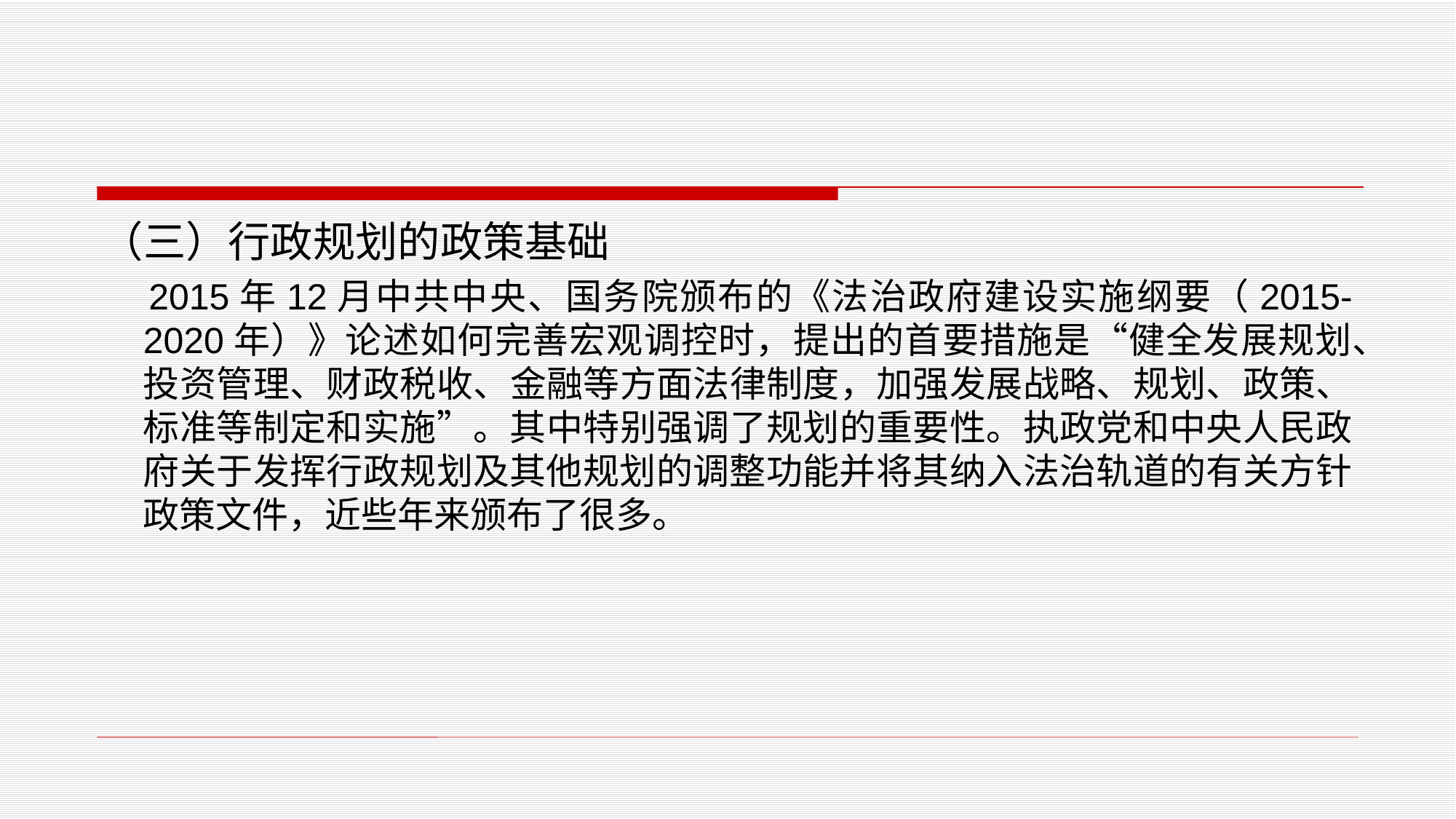

#
（三）行政规划的政策基础
    2015年12月中共中央、国务院颁布的《法治政府建设实施纲要（2015-2020年）》论述如何完善宏观调控时，提出的首要措施是“健全发展规划、投资管理、财政税收、金融等方面法律制度，加强发展战略、规划、政策、标准等制定和实施”。其中特别强调了规划的重要性。执政党和中央人民政府关于发挥行政规划及其他规划的调整功能并将其纳入法治轨道的有关方针政策文件，近些年来颁布了很多。